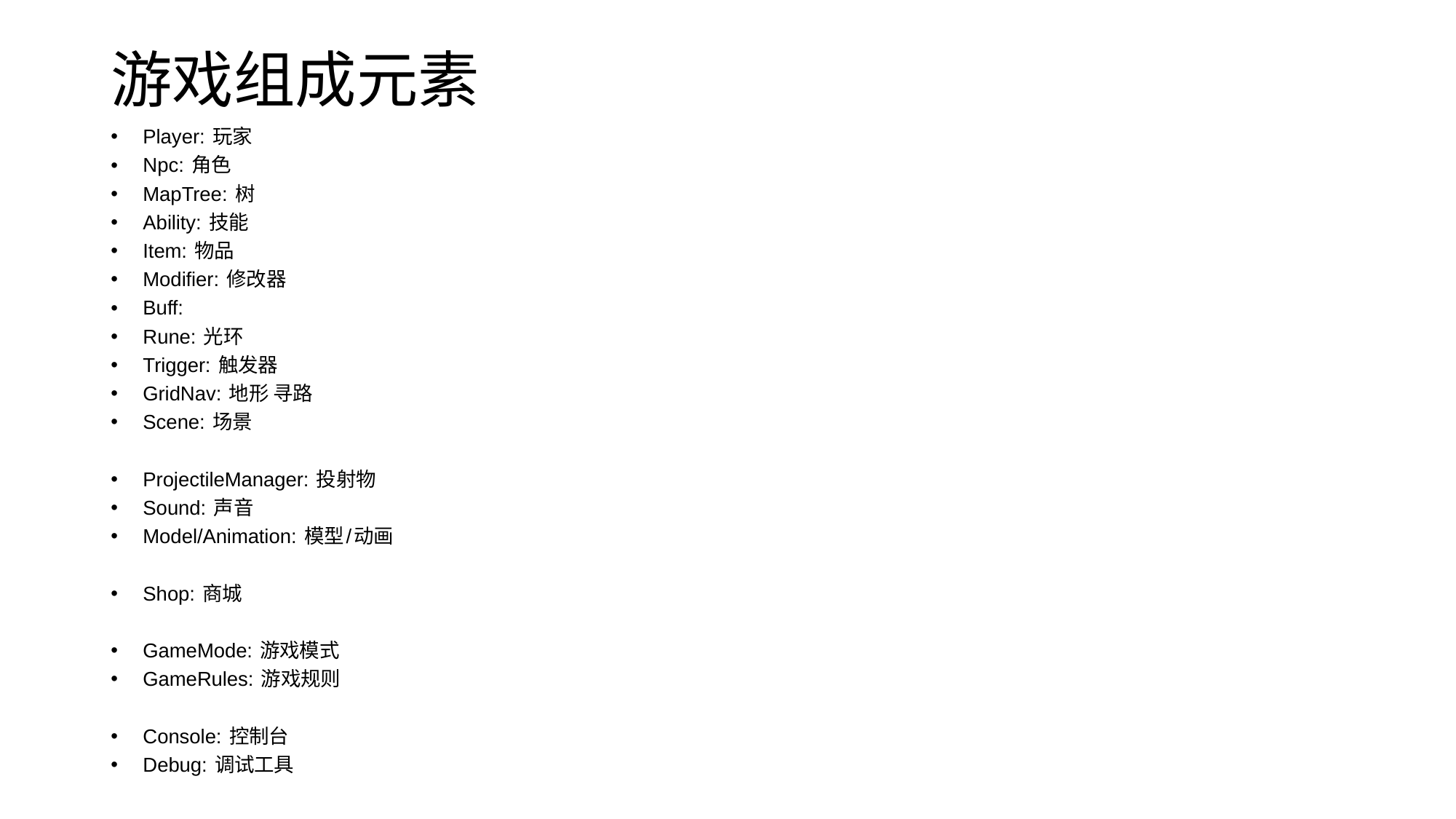

# 游戏组成元素
Player: 玩家
Npc: 角色
MapTree: 树
Ability: 技能
Item: 物品
Modifier: 修改器
Buff:
Rune: 光环
Trigger: 触发器
GridNav: 地形 寻路
Scene: 场景

ProjectileManager: 投射物
Sound: 声音
Model/Animation: 模型/动画

Shop: 商城

GameMode: 游戏模式
GameRules: 游戏规则

Console: 控制台
Debug: 调试工具